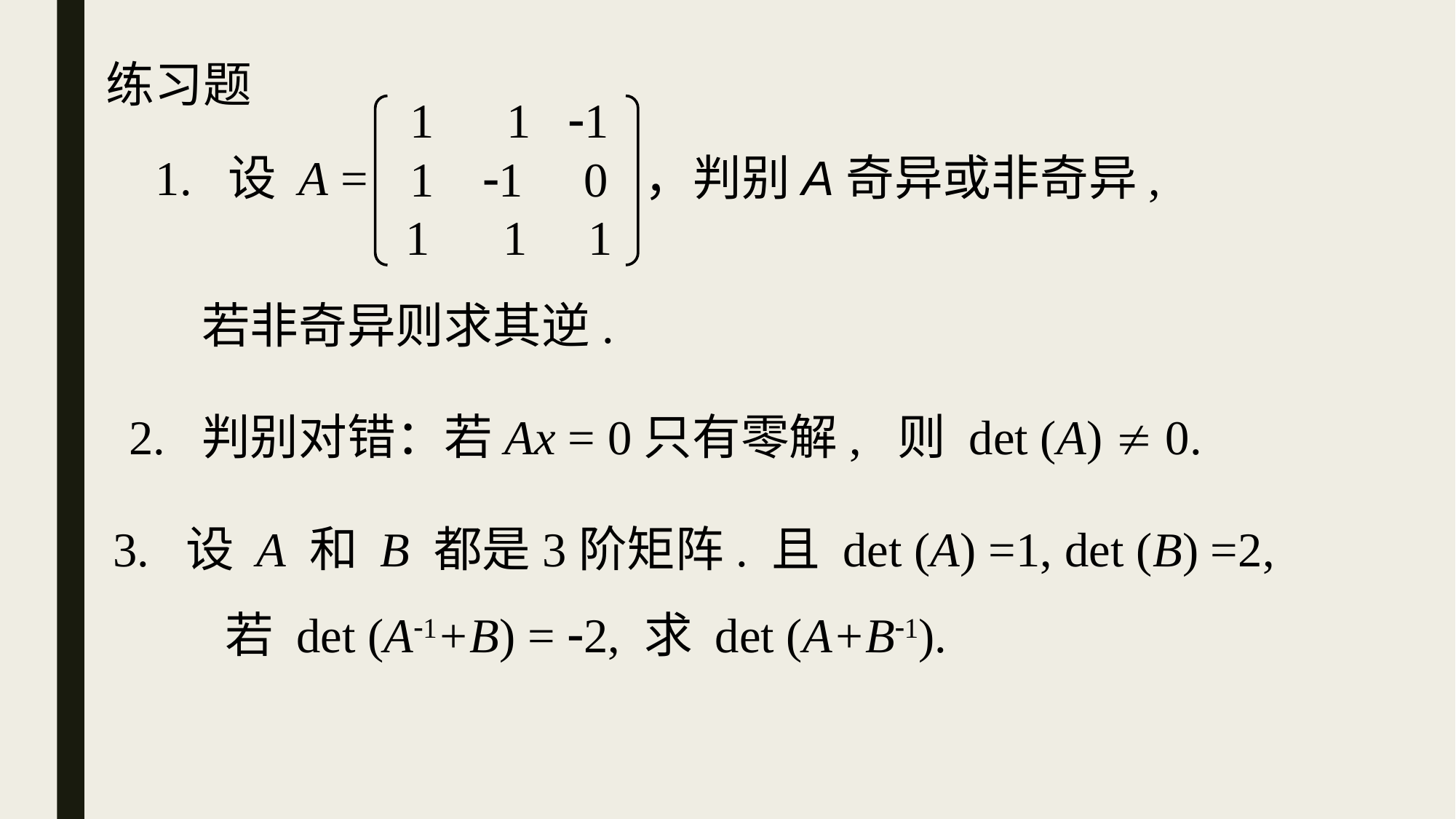

练习题
1      1   −1
1    −1     0
1      1     1

，判别A奇异或非奇异,
1.  设 A =
若非奇异则求其逆.
2.  判别对错：若Ax = 0只有零解,  则 det (A) ≠ 0.
3.  设 A 和 B 都是3阶矩阵. 且 det (A) =1, det (B) =2,
若 det (A−1+B) = −2, 求 det (A+B−1).